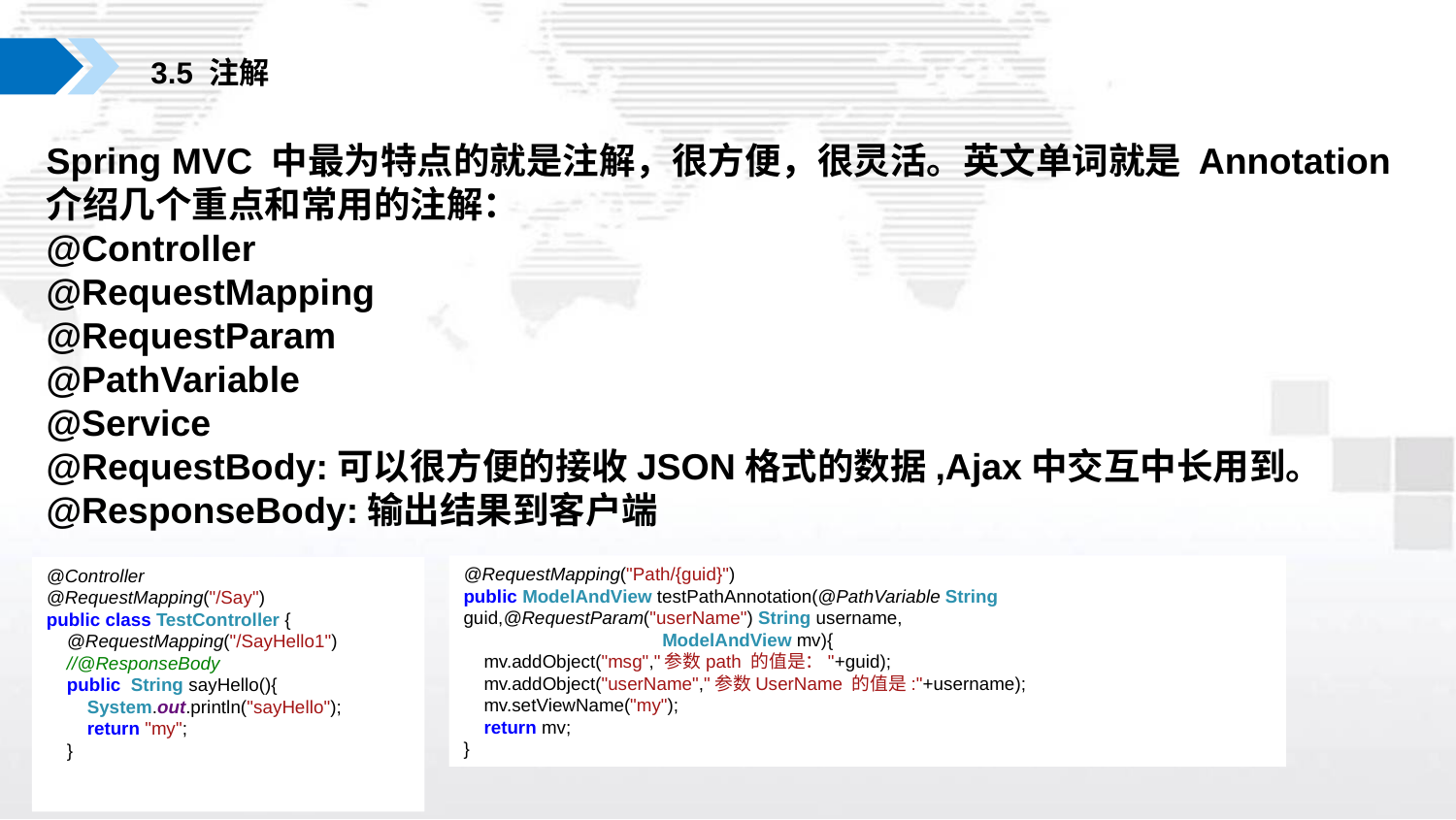

3.5 注解
Spring MVC 中最为特点的就是注解，很方便，很灵活。英文单词就是 Annotation
介绍几个重点和常用的注解：
@Controller
@RequestMapping
@RequestParam
@PathVariable
@Service
@RequestBody:可以很方便的接收JSON格式的数据,Ajax中交互中长用到。
@ResponseBody:输出结果到客户端
@RequestMapping("Path/{guid}")
public ModelAndView testPathAnnotation(@PathVariable String guid,@RequestParam("userName") String username,
                                       ModelAndView mv){
    mv.addObject("msg","参数path 的值是："+guid);
    mv.addObject("userName","参数UserName 的值是:"+username);
    mv.setViewName("my");
    return mv;
}
@Controller
@RequestMapping("/Say")
public class TestController {
    @RequestMapping("/SayHello1")
    //@ResponseBody
    public  String sayHello(){
        System.out.println("sayHello");
        return "my";
    }